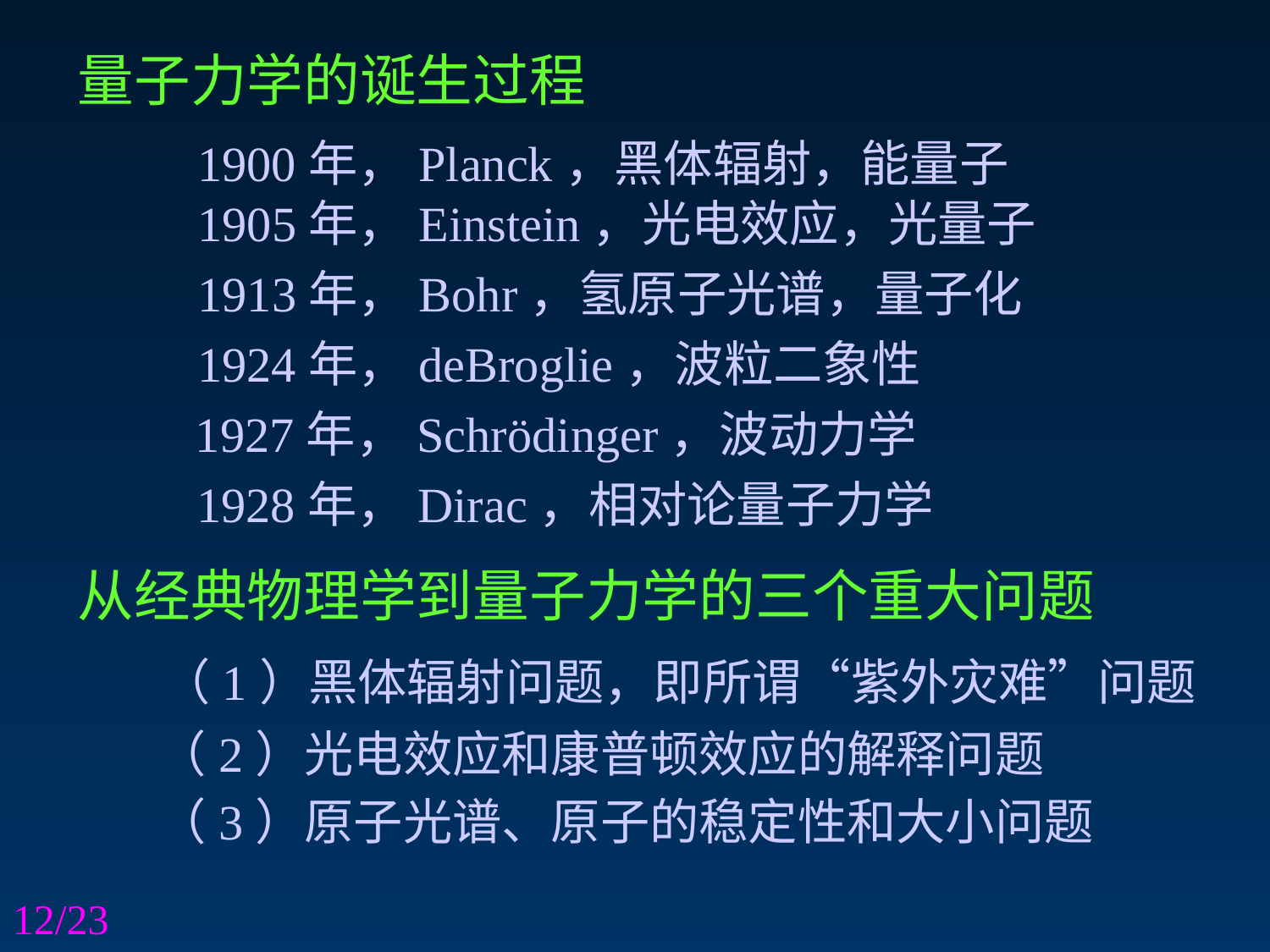

量子力学的诞生过程
1900年，Planck，黑体辐射，能量子
1905年，Einstein，光电效应，光量子
1913年，Bohr，氢原子光谱，量子化
1924年，deBroglie，波粒二象性
1927年，Schrӧdinger，波动力学
1928年，Dirac，相对论量子力学
从经典物理学到量子力学的三个重大问题
（1）黑体辐射问题，即所谓“紫外灾难”问题
（2）光电效应和康普顿效应的解释问题
（3）原子光谱、原子的稳定性和大小问题
12/23